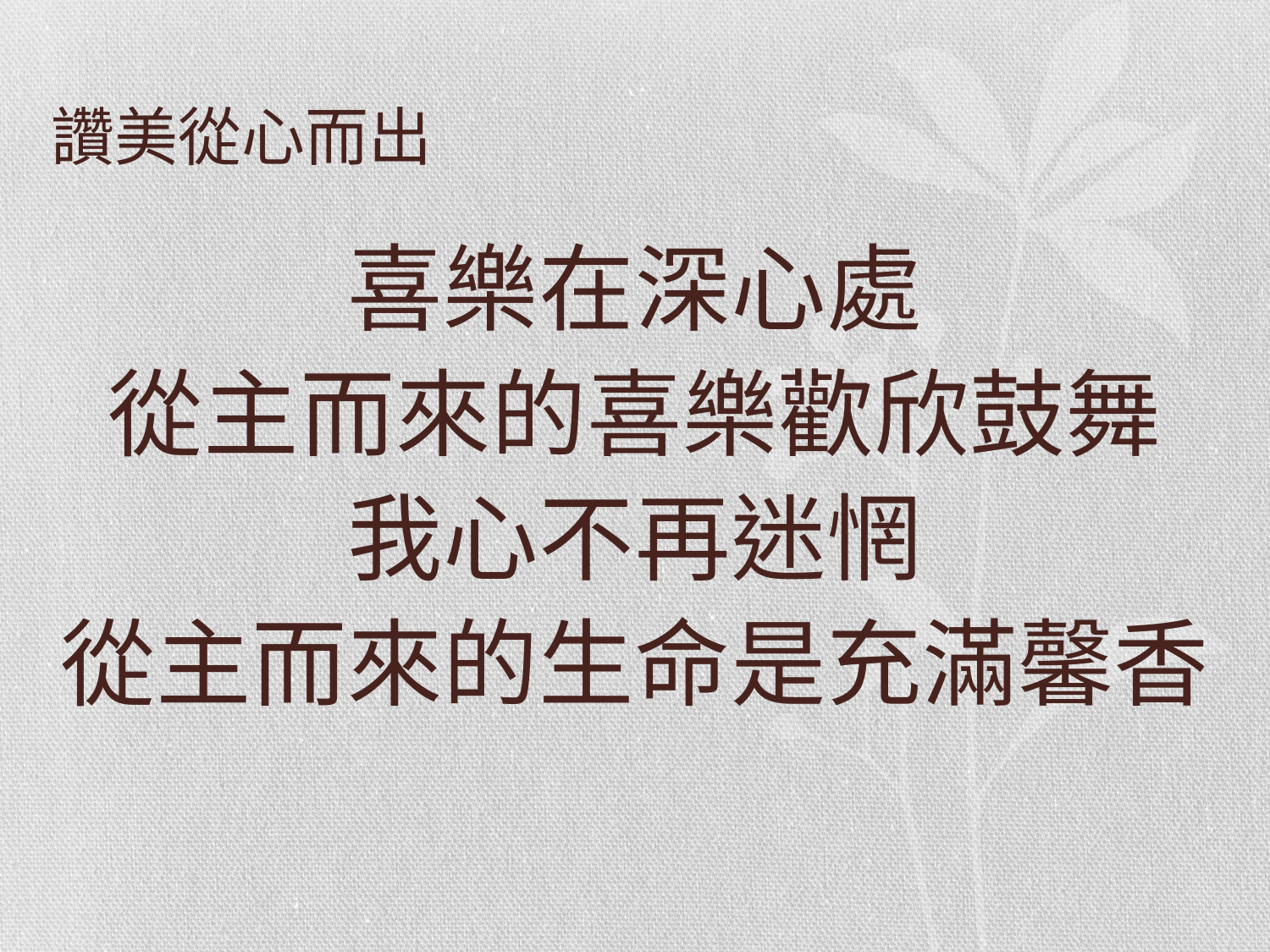

# 讚美從心而出
喜樂在深心處
從主而來的喜樂歡欣鼓舞
我心不再迷惘
從主而來的生命是充滿馨香